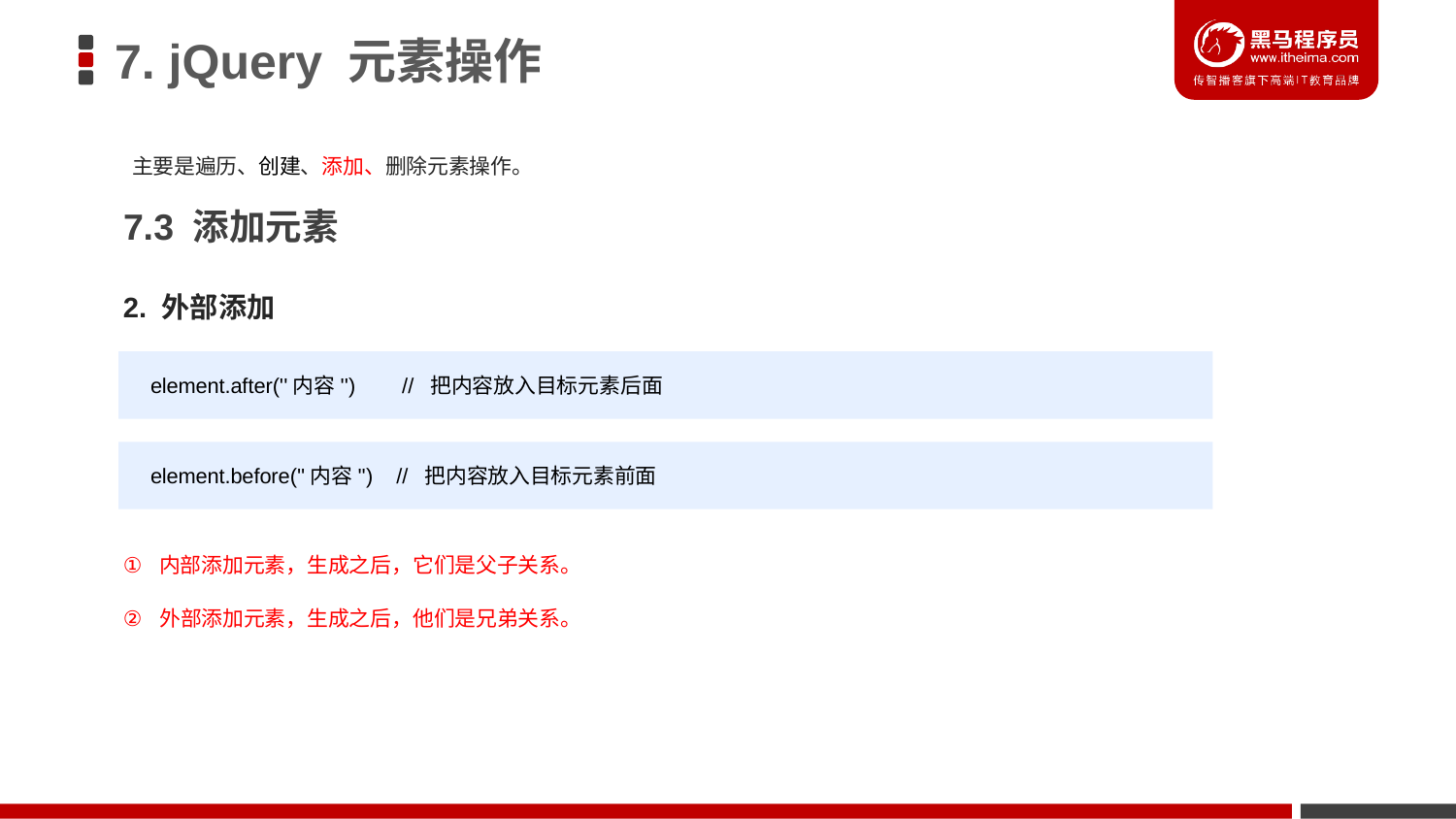

# 7. jQuery 元素操作
主要是遍历、创建、添加、删除元素操作。
7.3 添加元素
2. 外部添加
element.after(''内容'')        //  把内容放入目标元素后面

element.before(''内容'')    //  把内容放入目标元素前面
内部添加元素，生成之后，它们是父子关系。
外部添加元素，生成之后，他们是兄弟关系。